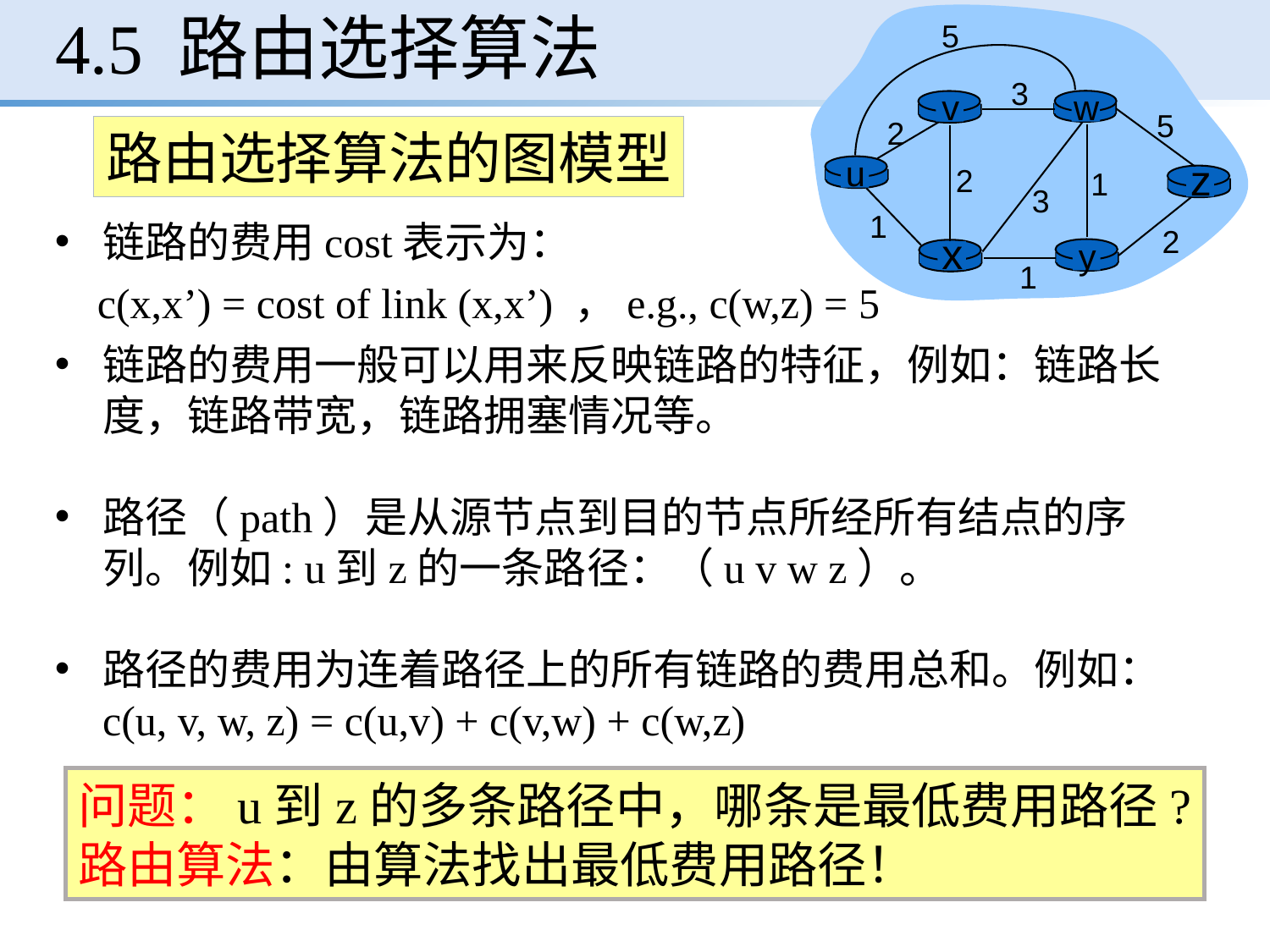

5

3
v

w

5

2

u

z

2

1

3

1
2
x

y

1

# 4.5 路由选择算法
路由选择算法的图模型
链路的费用cost表示为：
    c(x,x’) = cost of link (x,x’) ，e.g., c(w,z) = 5
链路的费用一般可以用来反映链路的特征，例如：链路长度，链路带宽，链路拥塞情况等。

路径（path）是从源节点到目的节点所经所有结点的序列。例如: u到z的一条路径：（u v w z）。

路径的费用为连着路径上的所有链路的费用总和。例如：c(u, v, w, z) = c(u,v) + c(v,w) + c(w,z)
问题：u到z的多条路径中，哪条是最低费用路径?
路由算法：由算法找出最低费用路径！